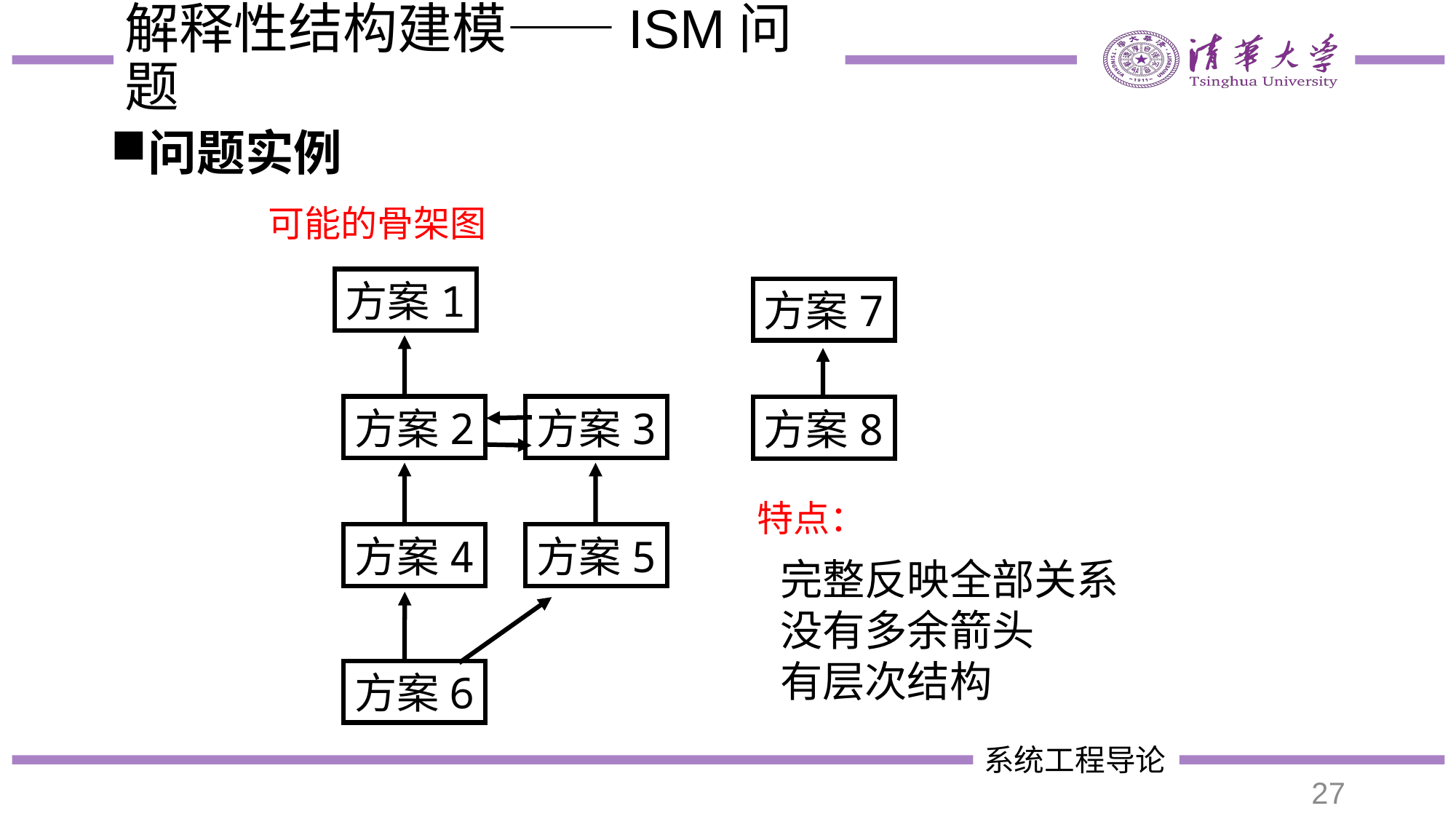

# 解释性结构建模——ISM问题
问题实例
可能的骨架图
方案1
方案7

方案2
方案3
方案8

方案4
方案5

方案6
特点：
完整反映全部关系
没有多余箭头
有层次结构
27